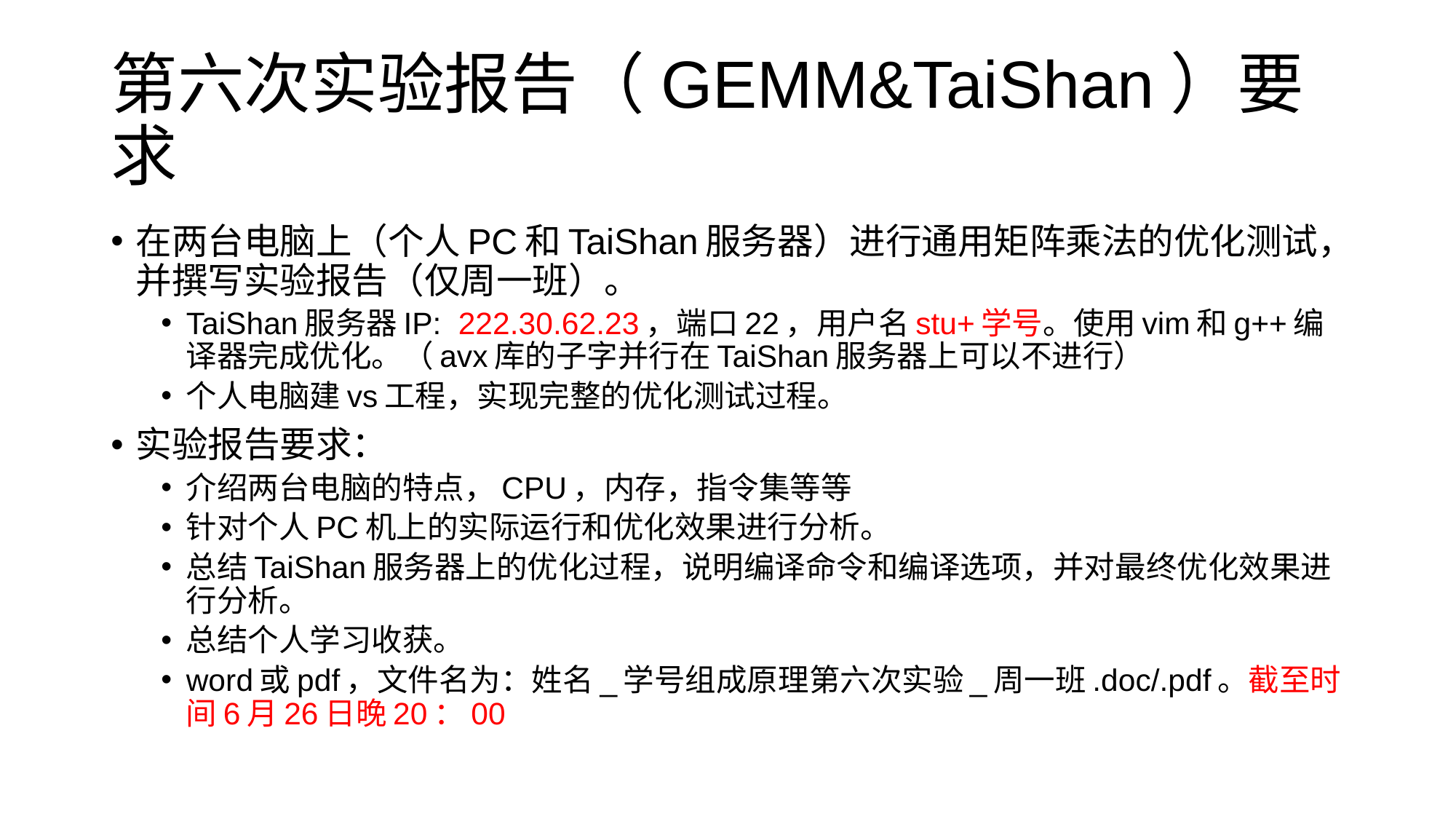

# 第六次实验报告（GEMM&TaiShan）要求
在两台电脑上（个人PC和TaiShan服务器）进行通用矩阵乘法的优化测试，并撰写实验报告（仅周一班）。
TaiShan服务器IP:  222.30.62.23，端口22，用户名stu+学号。使用vim和g++编译器完成优化。（avx库的子字并行在TaiShan服务器上可以不进行）
个人电脑建vs工程，实现完整的优化测试过程。
实验报告要求：
介绍两台电脑的特点，CPU，内存，指令集等等
针对个人PC机上的实际运行和优化效果进行分析。
总结TaiShan服务器上的优化过程，说明编译命令和编译选项，并对最终优化效果进行分析。
总结个人学习收获。
word或pdf，文件名为：姓名_学号组成原理第六次实验_周一班.doc/.pdf。截至时间6月26日晚20：00